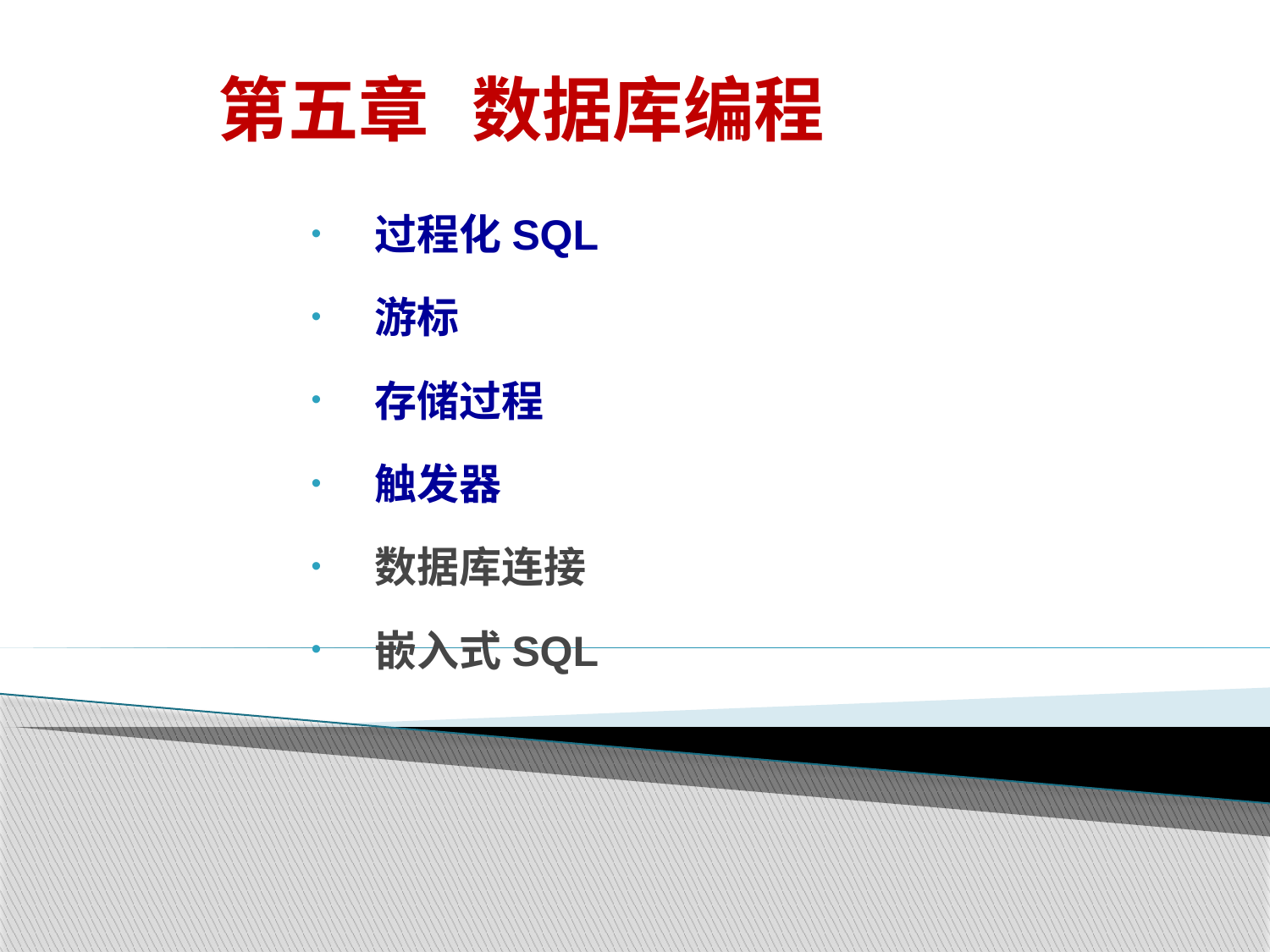

# 第五章	数据库编程
过程化SQL
游标
存储过程
触发器
数据库连接
嵌入式SQL